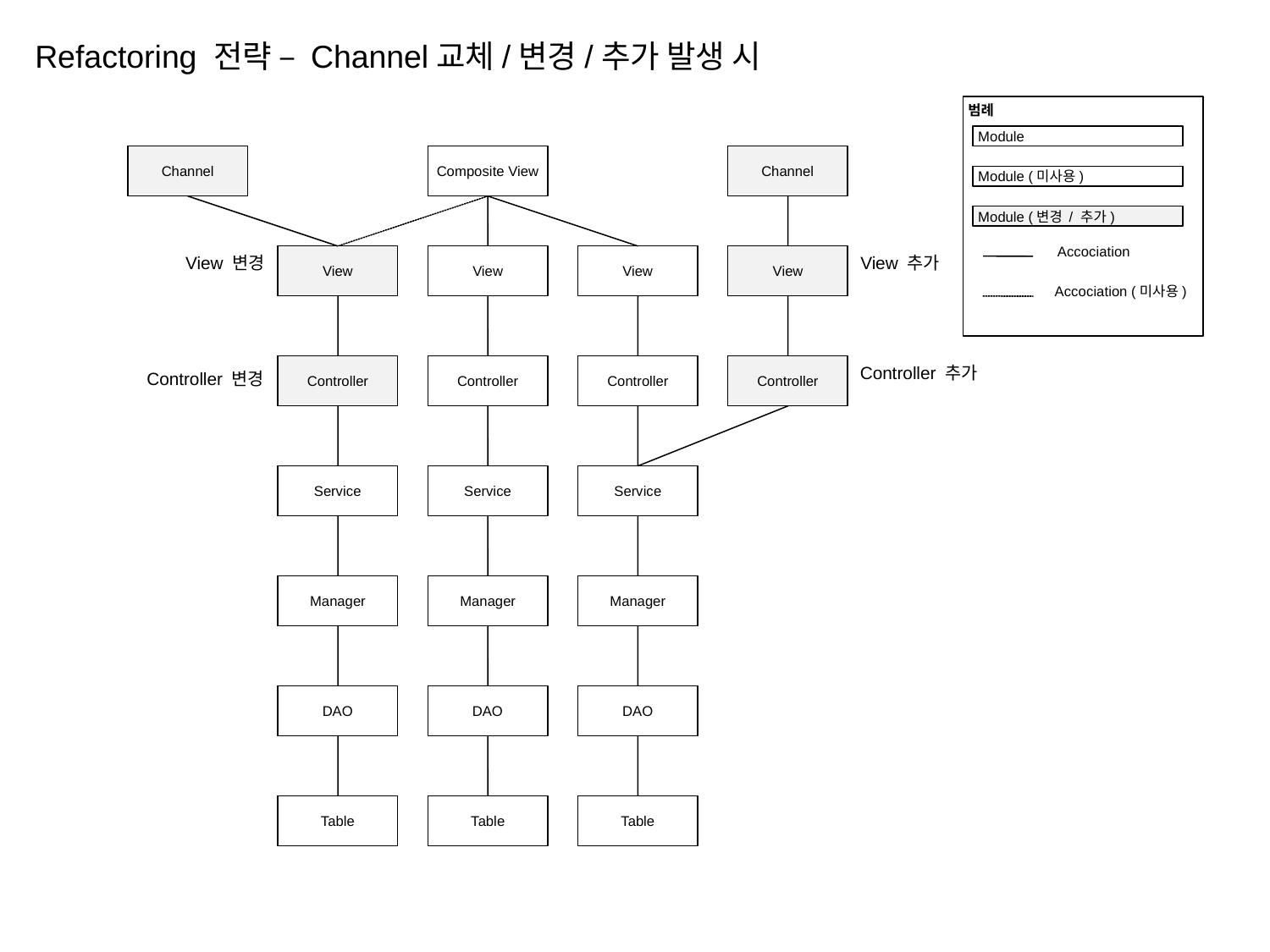

Refactoring 전략 – Channel교체/변경/추가 발생 시
범례
Module
Channel
Composite View
Channel
Module (미사용)

Module (변경 / 추가)
Accociation
View 변경
View
View
View
View
View 추가

Accociation (미사용)

Controller
Controller
Controller
Controller
Controller 추가
Controller 변경

Service
Service
Service

Manager
Manager
Manager

DAO
DAO
DAO

Table
Table
Table